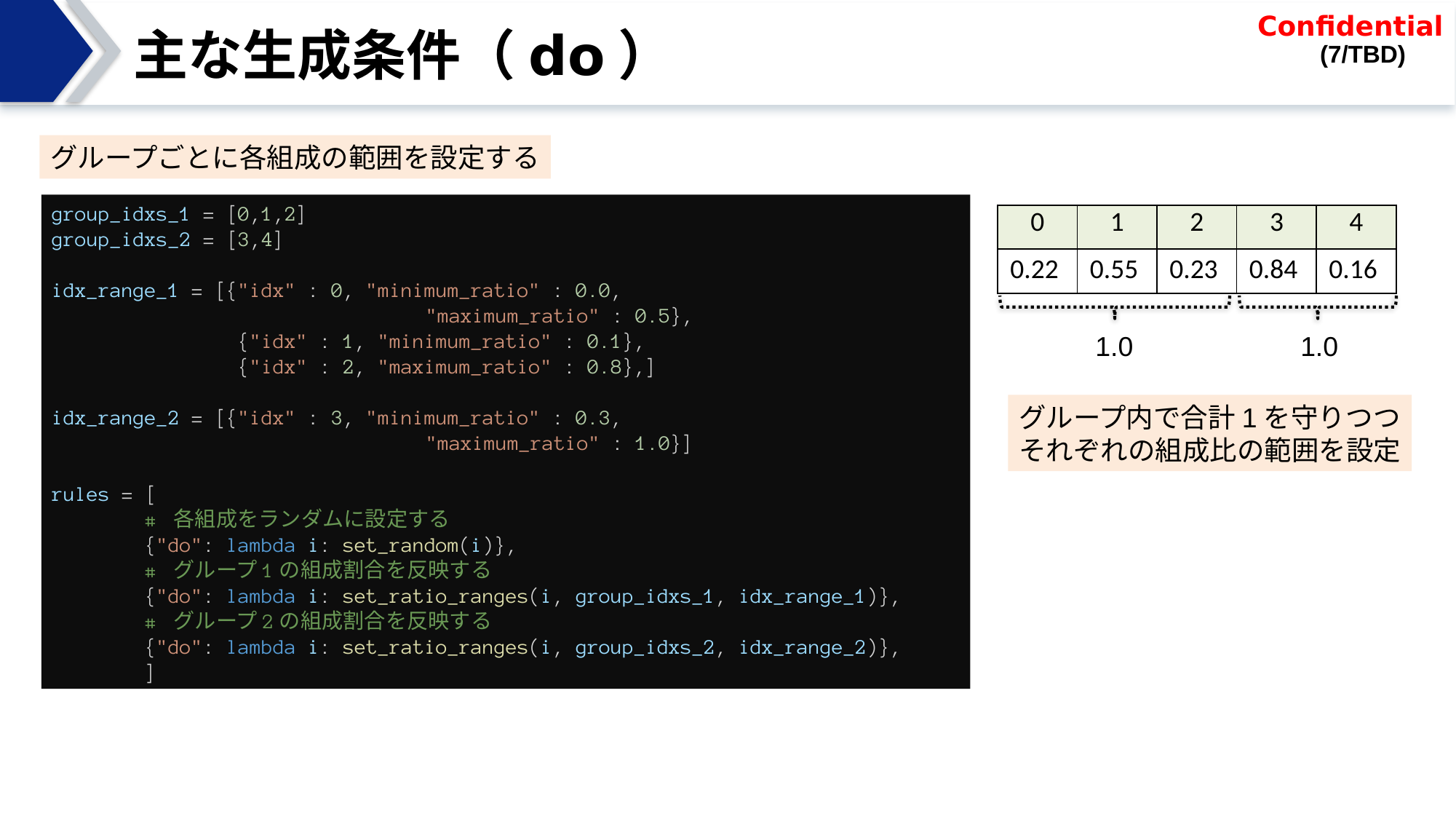

# 主な生成条件（do）
グループごとに各組成の範囲を設定する

group_idxs_1 = [0,1,2]
group_idxs_2 = [3,4]
idx_range_1 = [{"idx" : 0, "minimum_ratio" : 0.0,
			    "maximum_ratio" : 0.5},
                {"idx" : 1, "minimum_ratio" : 0.1},
                {"idx" : 2, "maximum_ratio" : 0.8},]
idx_range_2 = [{"idx" : 3, "minimum_ratio" : 0.3,
			    "maximum_ratio" : 1.0}]
rules = [
        # 各組成をランダムに設定する
        {"do": lambda i: set_random(i)},
        # グループ1の組成割合を反映する
        {"do": lambda i: set_ratio_ranges(i, group_idxs_1, idx_range_1)},
        # グループ2の組成割合を反映する
        {"do": lambda i: set_ratio_ranges(i, group_idxs_2, idx_range_2)},
        ]
| 0 | 1 | 2 | 3 | 4 |
| --- | --- | --- | --- | --- |
| 0.22 | 0.55 | 0.23 | 0.84 | 0.16 |

1.0
1.0
グループ内で合計1を守りつつ
それぞれの組成比の範囲を設定